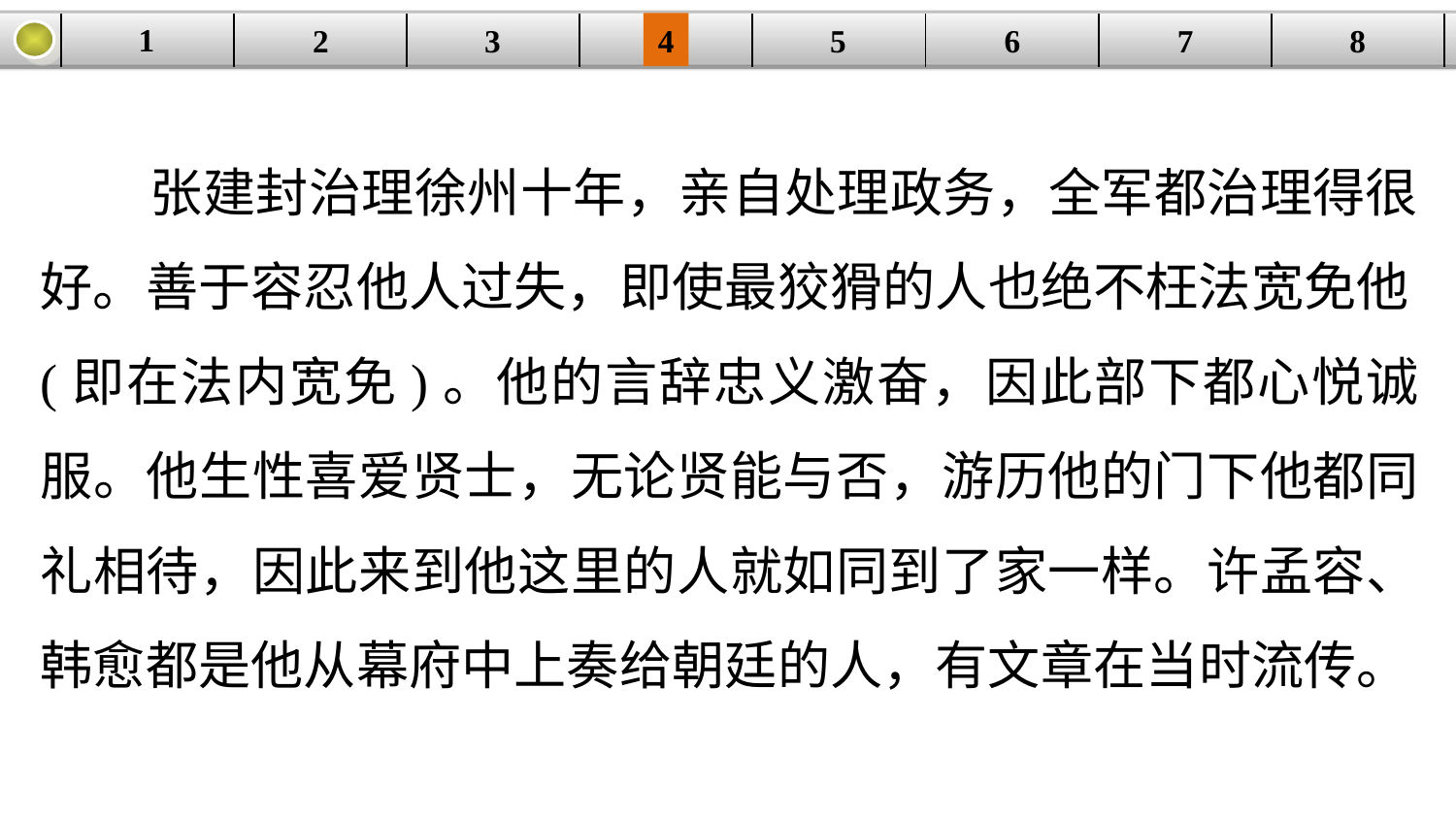

1
3
4
5
6
8
2
|  |  |  |  |  |  |  |  |
| --- | --- | --- | --- | --- | --- | --- | --- |
7

        张建封治理徐州十年，亲自处理政务，全军都治理得很好。善于容忍他人过失，即使最狡猾的人也绝不枉法宽免他(即在法内宽免)。他的言辞忠义激奋，因此部下都心悦诚服。他生性喜爱贤士，无论贤能与否，游历他的门下他都同礼相待，因此来到他这里的人就如同到了家一样。许孟容、韩愈都是他从幕府中上奏给朝廷的人，有文章在当时流传。